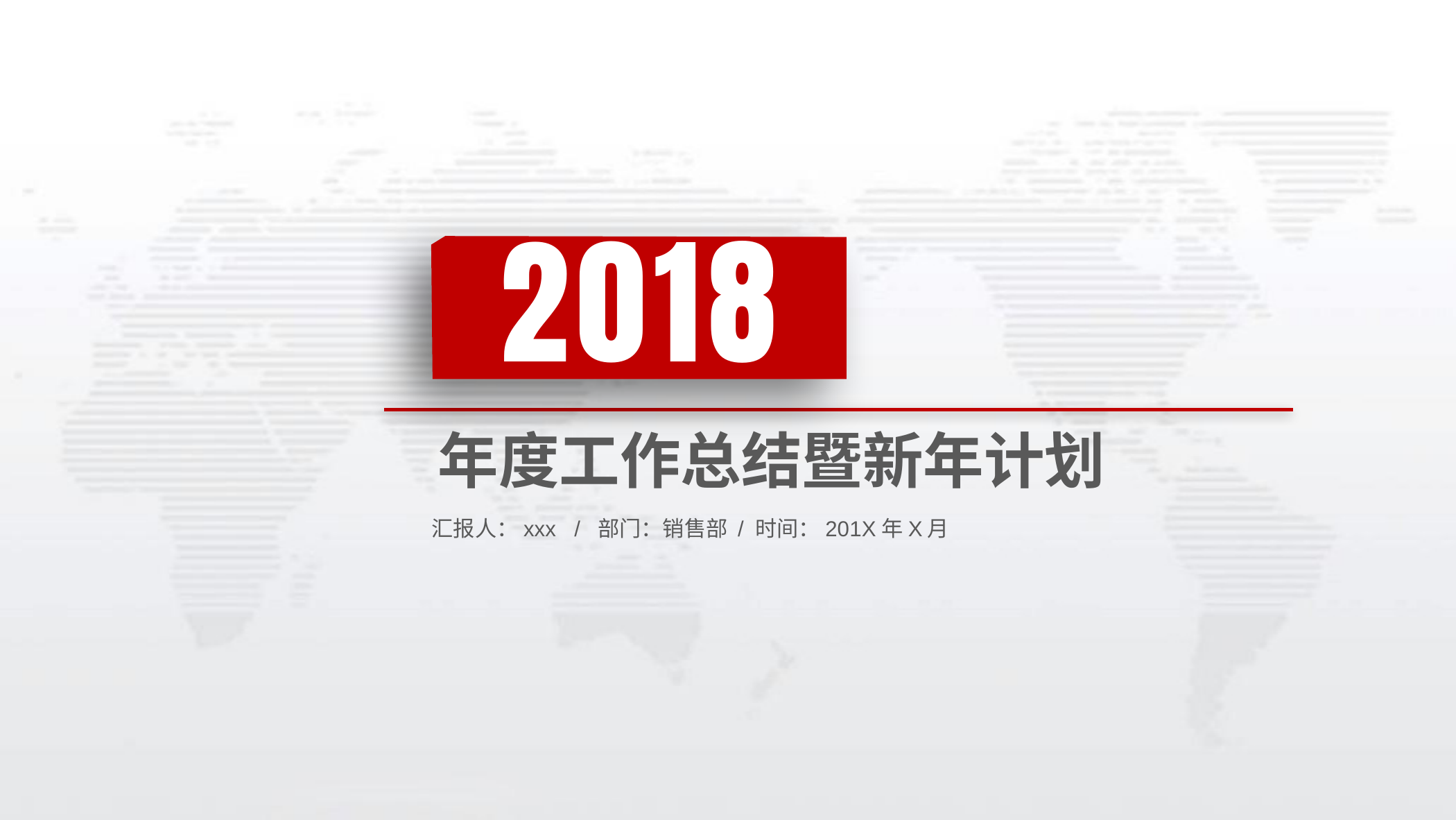

2018

年度工作总结暨新年计划
汇报人：xxx   /  部门：销售部 / 时间：201X年X月